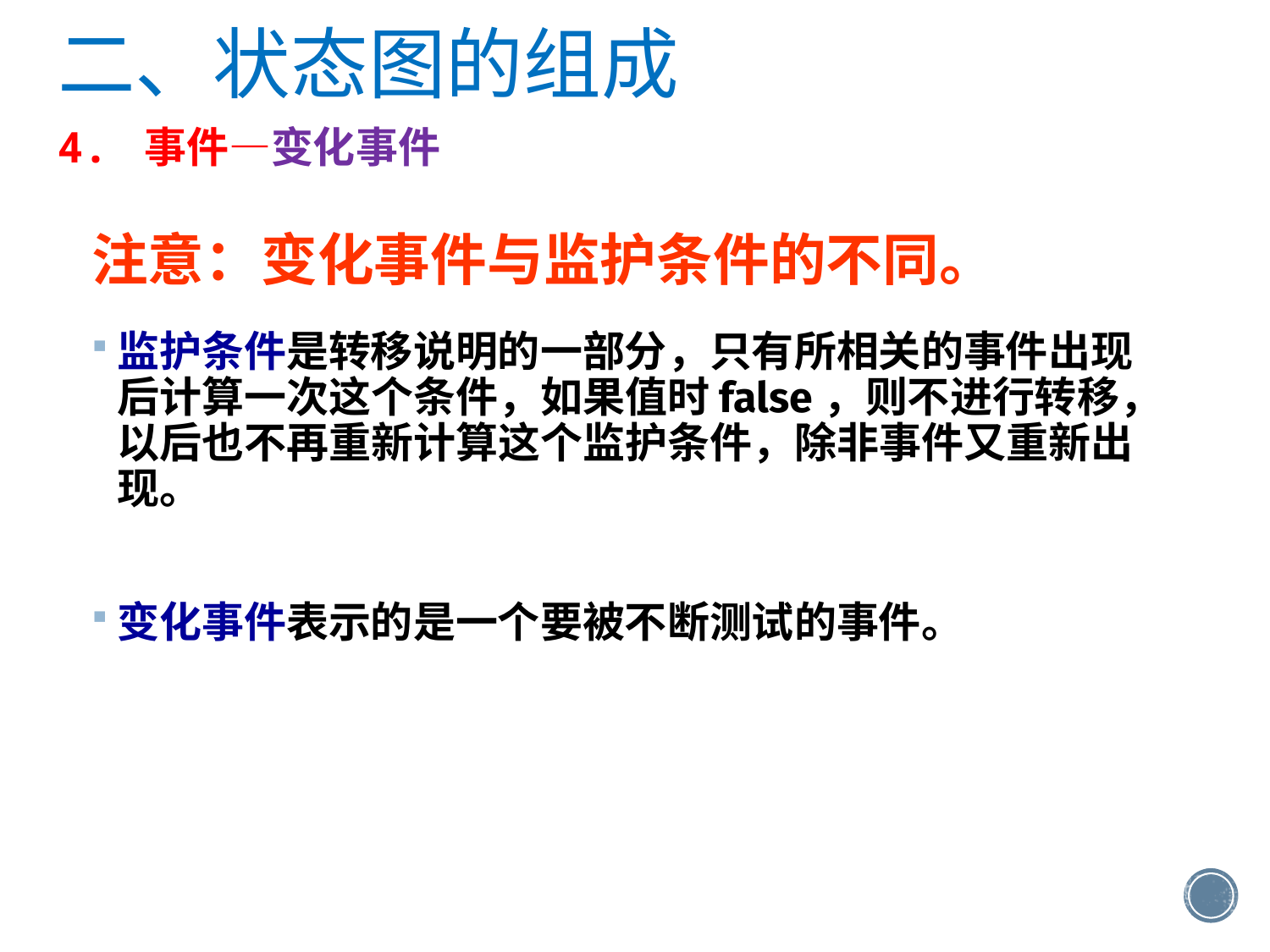

二、状态图的组成
4. 事件—变化事件
# 注意：变化事件与监护条件的不同。
监护条件是转移说明的一部分，只有所相关的事件出现后计算一次这个条件，如果值时false，则不进行转移，以后也不再重新计算这个监护条件，除非事件又重新出现。

变化事件表示的是一个要被不断测试的事件。